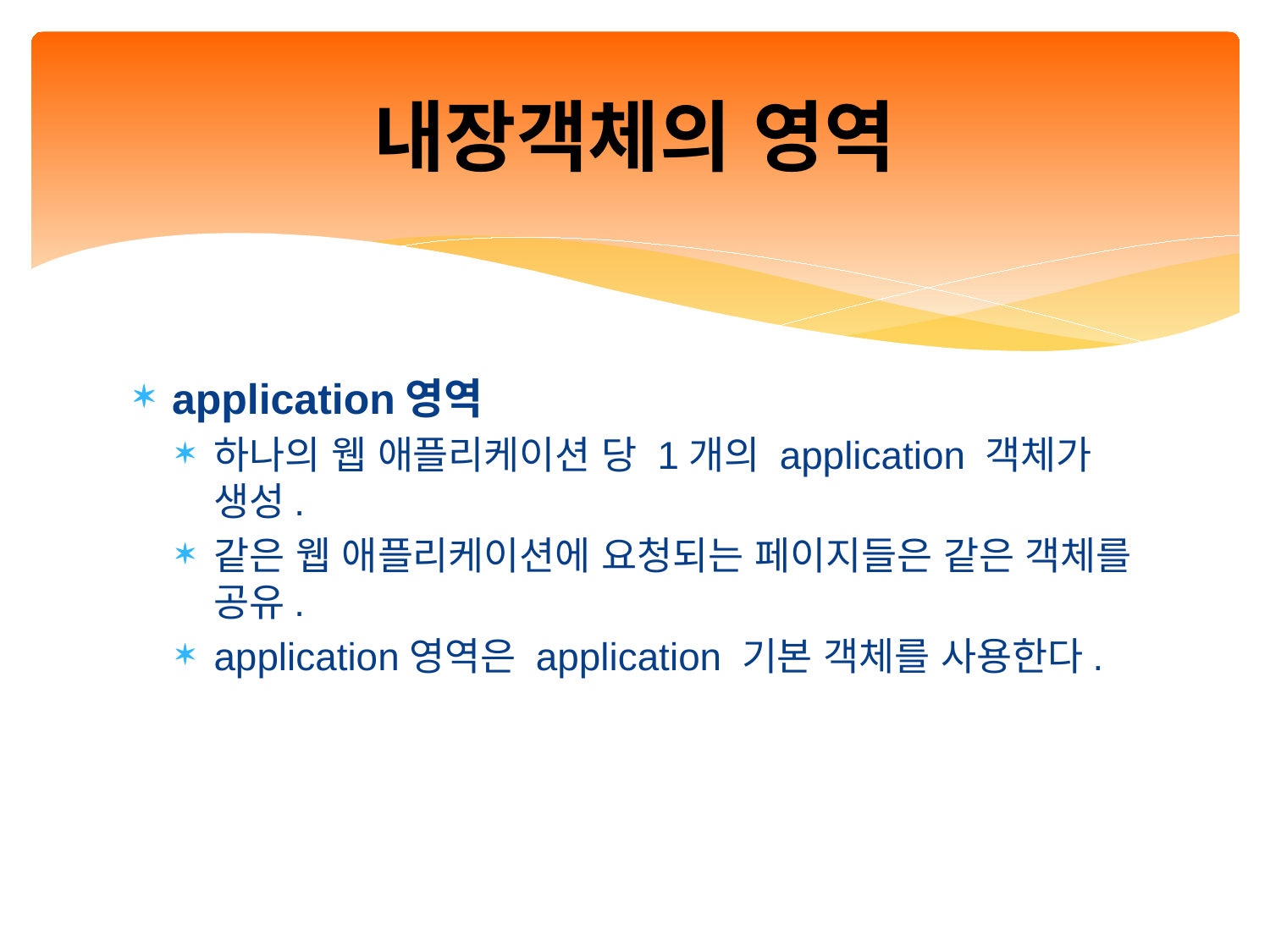

# 내장객체의 영역
application영역
하나의 웹 애플리케이션 당 1개의 application 객체가 생성.
같은 웹 애플리케이션에 요청되는 페이지들은 같은 객체를 공유.
application영역은 application 기본 객체를 사용한다.